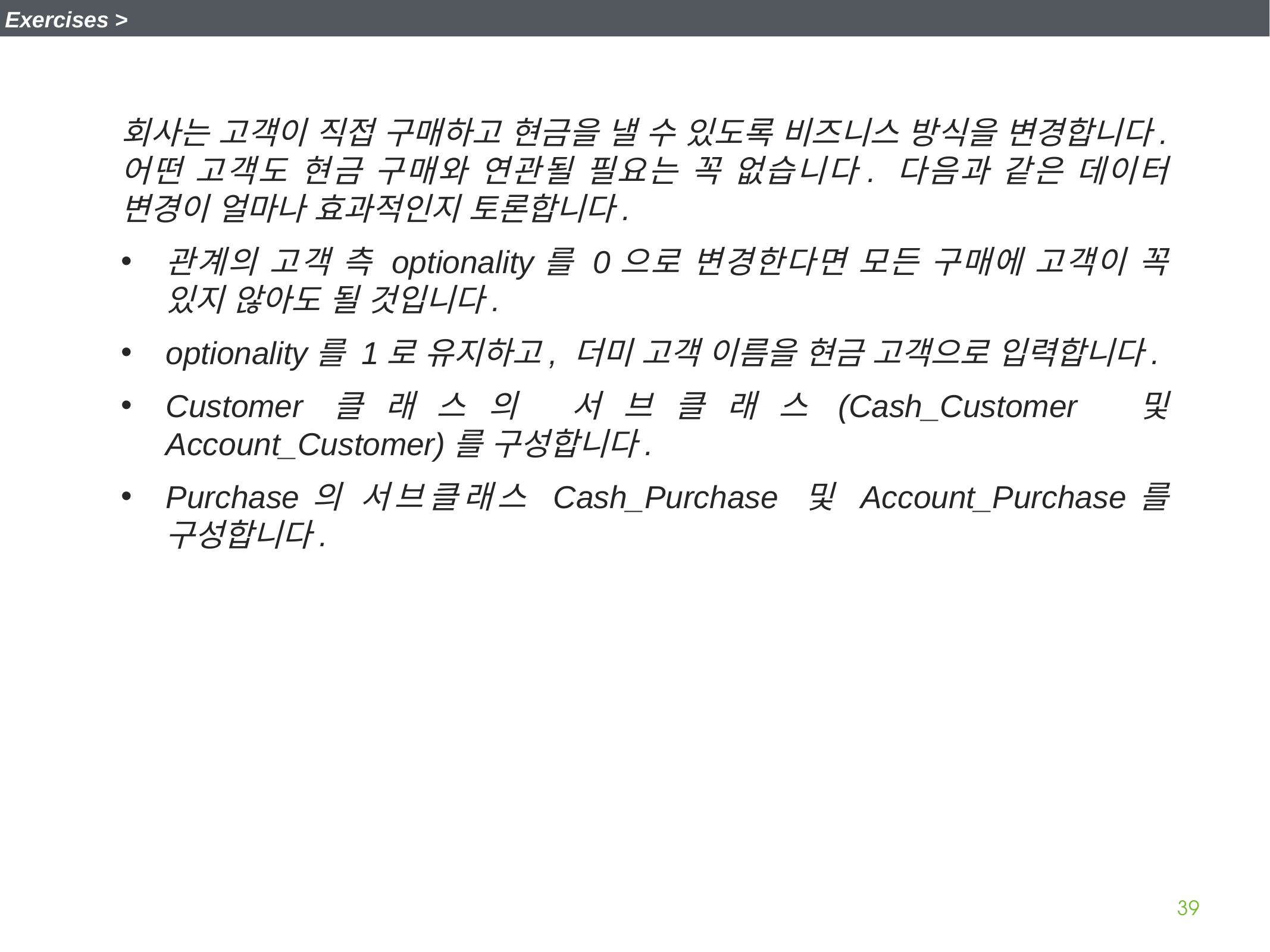

Exercises >
회사는 고객이 직접 구매하고 현금을 낼 수 있도록 비즈니스 방식을 변경합니다. 어떤 고객도 현금 구매와 연관될 필요는 꼭 없습니다. 다음과 같은 데이터 변경이 얼마나 효과적인지 토론합니다.
관계의 고객 측 optionality를 0으로 변경한다면 모든 구매에 고객이 꼭 있지 않아도 될 것입니다.
optionality를 1로 유지하고, 더미 고객 이름을 현금 고객으로 입력합니다.
Customer클래스의 서브클래스(Cash_Customer 및 Account_Customer)를 구성합니다.
Purchase의 서브클래스 Cash_Purchase 및 Account_Purchase를 구성합니다.
39